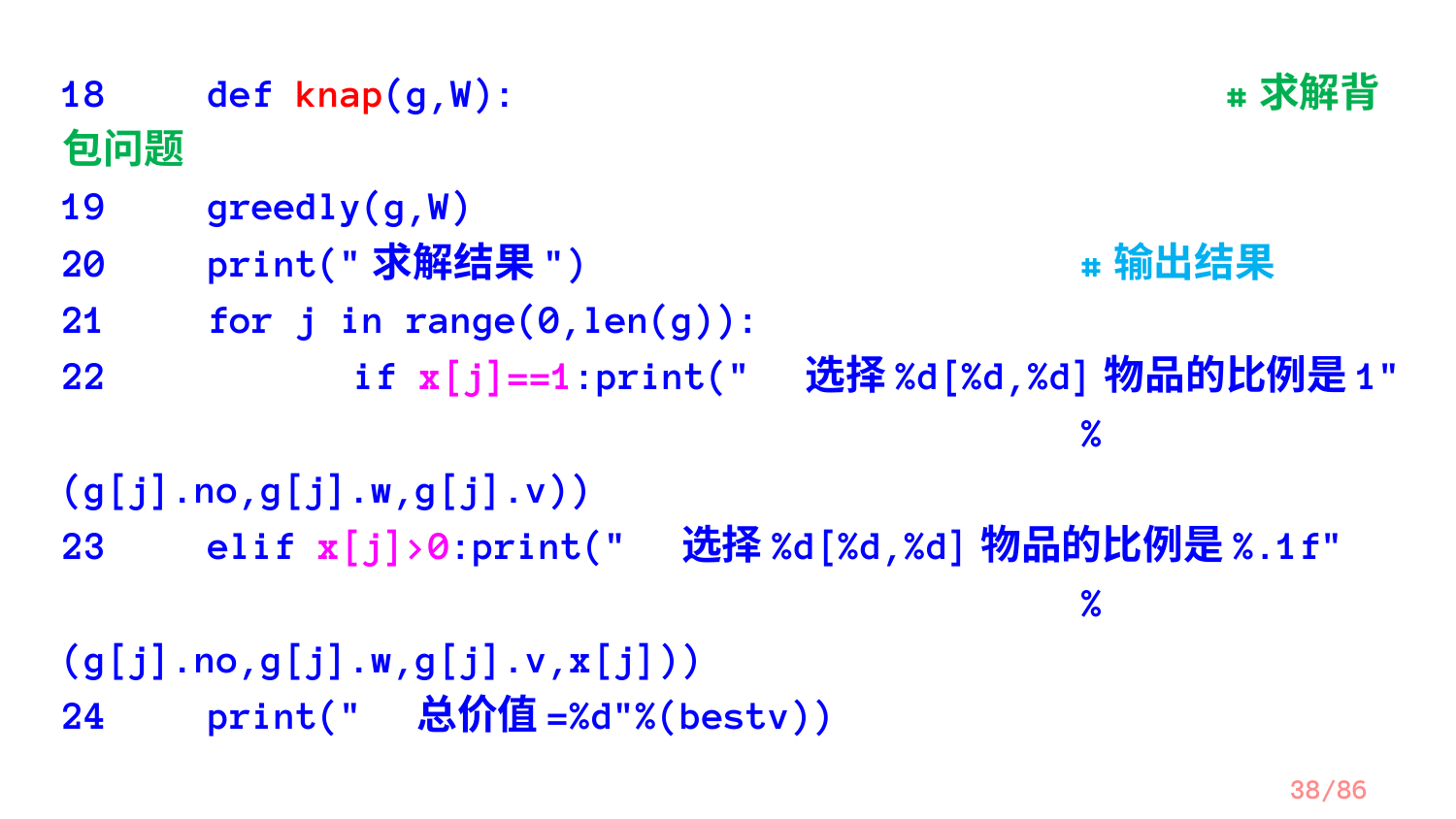

18	def knap(g,W):		                 	#求解背包问题
19  	greedly(g,W)
20  	print("求解结果")		            	#输出结果
21  	for j in range(0,len(g)):
22   		if x[j]==1:print("  选择%d[%d,%d]物品的比例是1"
							%(g[j].no,g[j].w,g[j].v))
23    	elif x[j]>0:print("  选择%d[%d,%d]物品的比例是%.1f"
							%(g[j].no,g[j].w,g[j].v,x[j]))
24 	print("  总价值=%d"%(bestv))
38/86